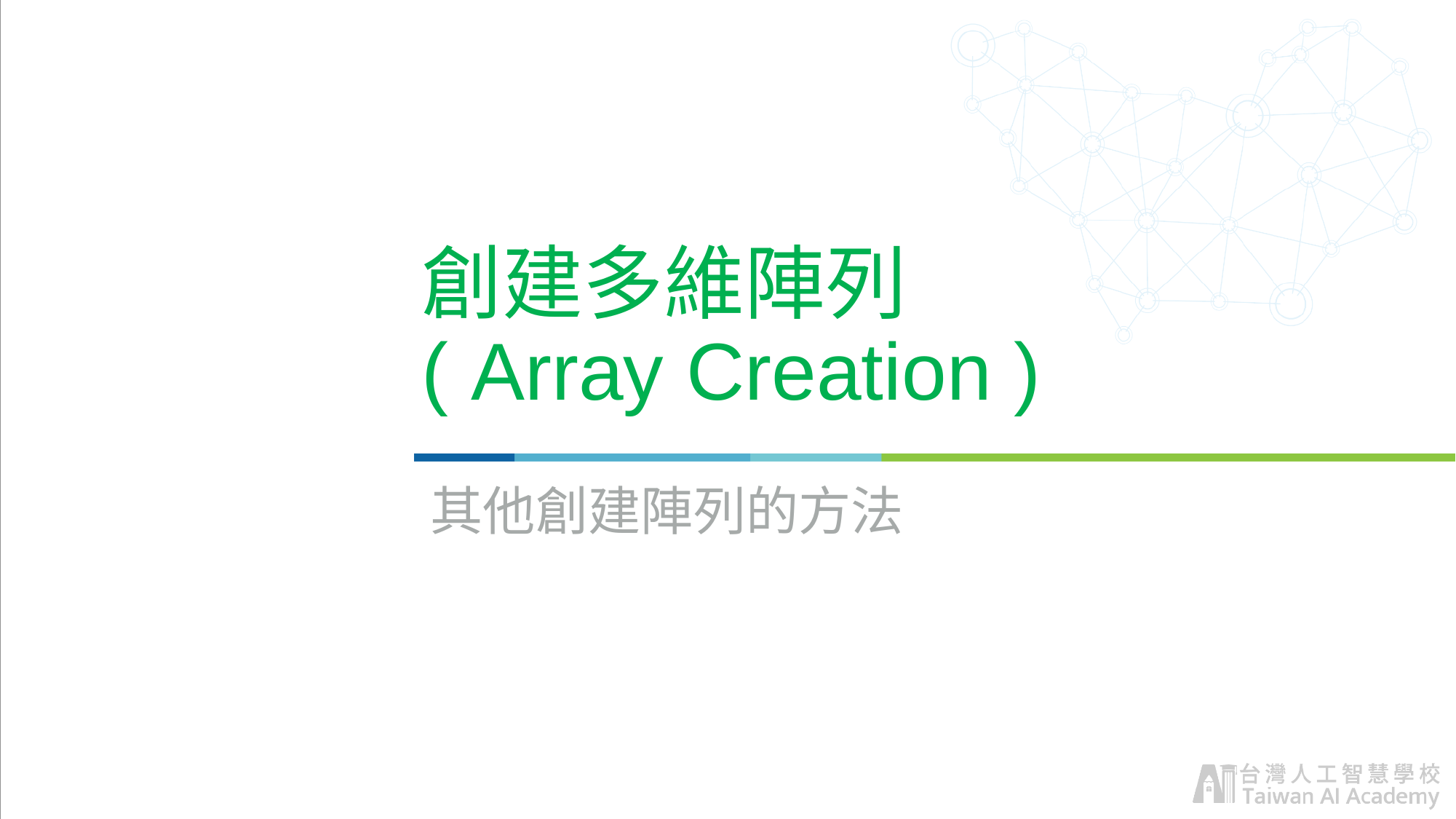

# 創建多維陣列 ( Array Creation )
其他創建陣列的方法